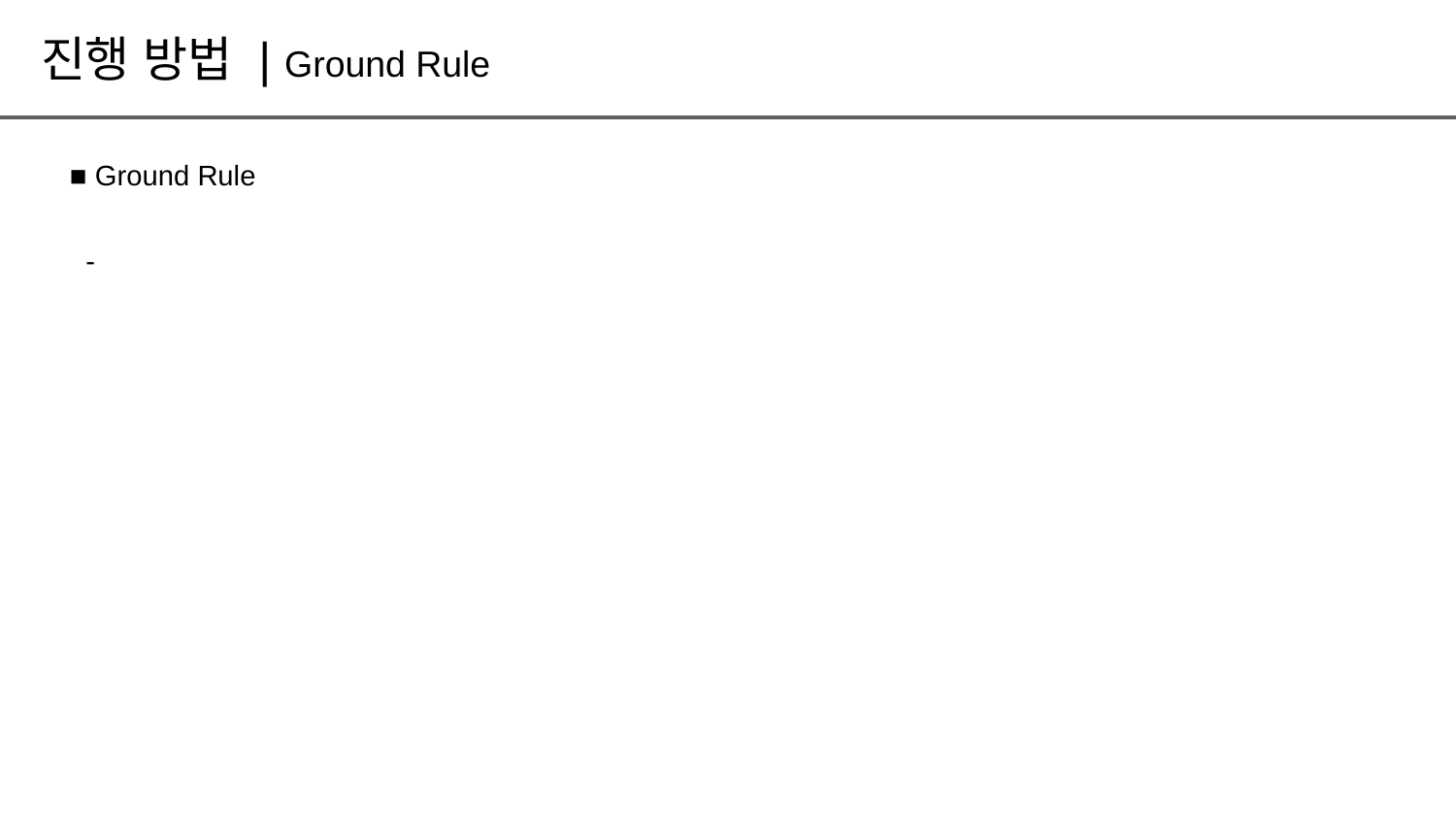

진행 방법 | Ground Rule

■ Ground Rule
  -